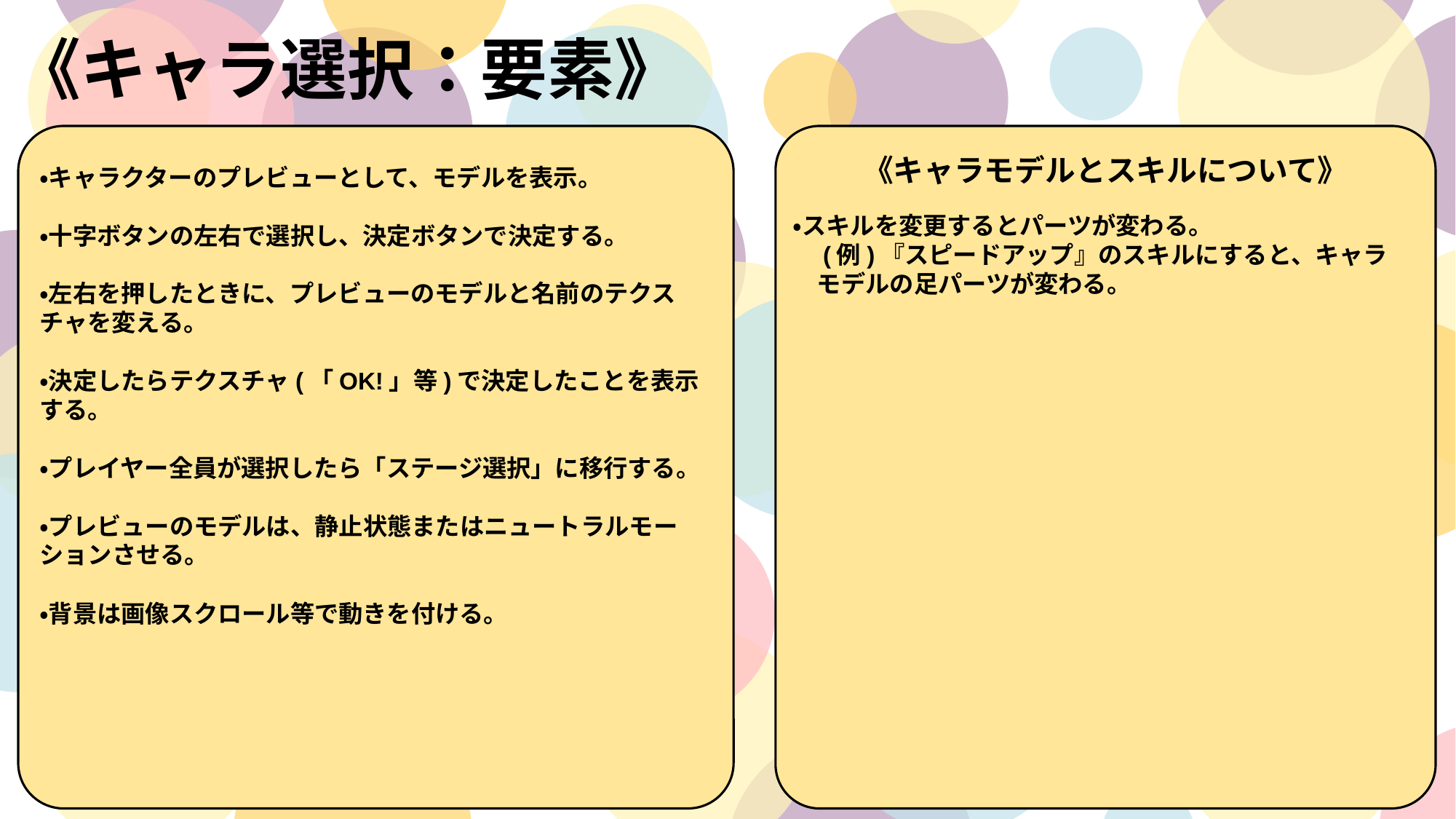

《キャラ選択：要素》

《キャラモデルとスキルについて》
・キャラクターのプレビューとして、モデルを表示。

・十字ボタンの左右で選択し、決定ボタンで決定する。

・左右を押したときに、プレビューのモデルと名前のテクスチャを変える。

・決定したらテクスチャ(「OK!」等)で決定したことを表示する。

・プレイヤー全員が選択したら「ステージ選択」に移行する。

・プレビューのモデルは、静止状態またはニュートラルモーションさせる。

・背景は画像スクロール等で動きを付ける。
・スキルを変更するとパーツが変わる。
　(例)『スピードアップ』のスキルにすると、キャラ
　モデルの足パーツが変わる。